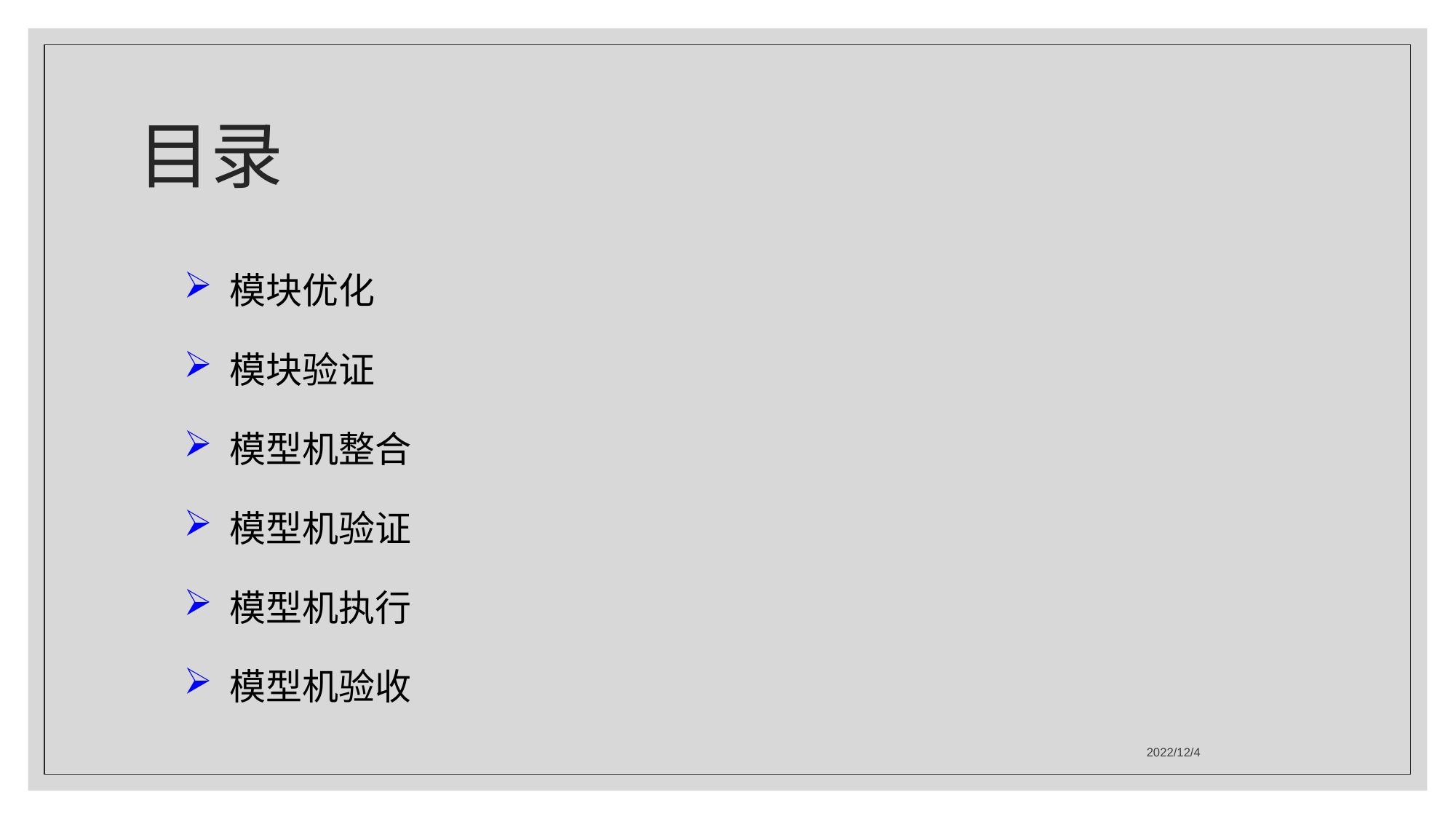

# 目录
 模块优化
 模块验证
 模型机整合
 模型机验证
 模型机执行
 模型机验收
2022/12/4